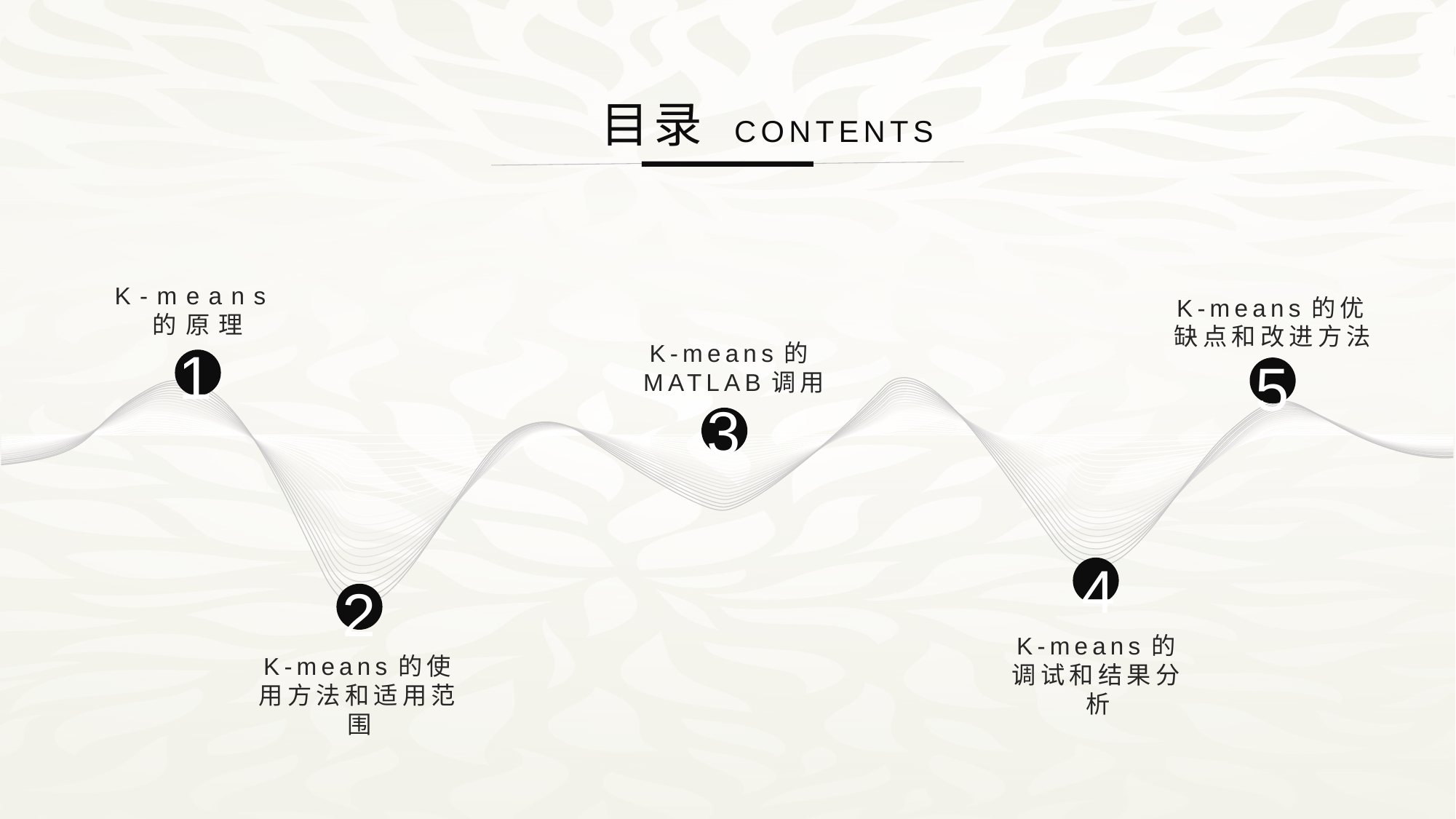

目录 CONTENTS

K-means的原理
K-means的优缺点和改进方法
1
K-means的MATLAB调用
5

3

4

2

K-means的调试和结果分析
K-means的使用方法和适用范围